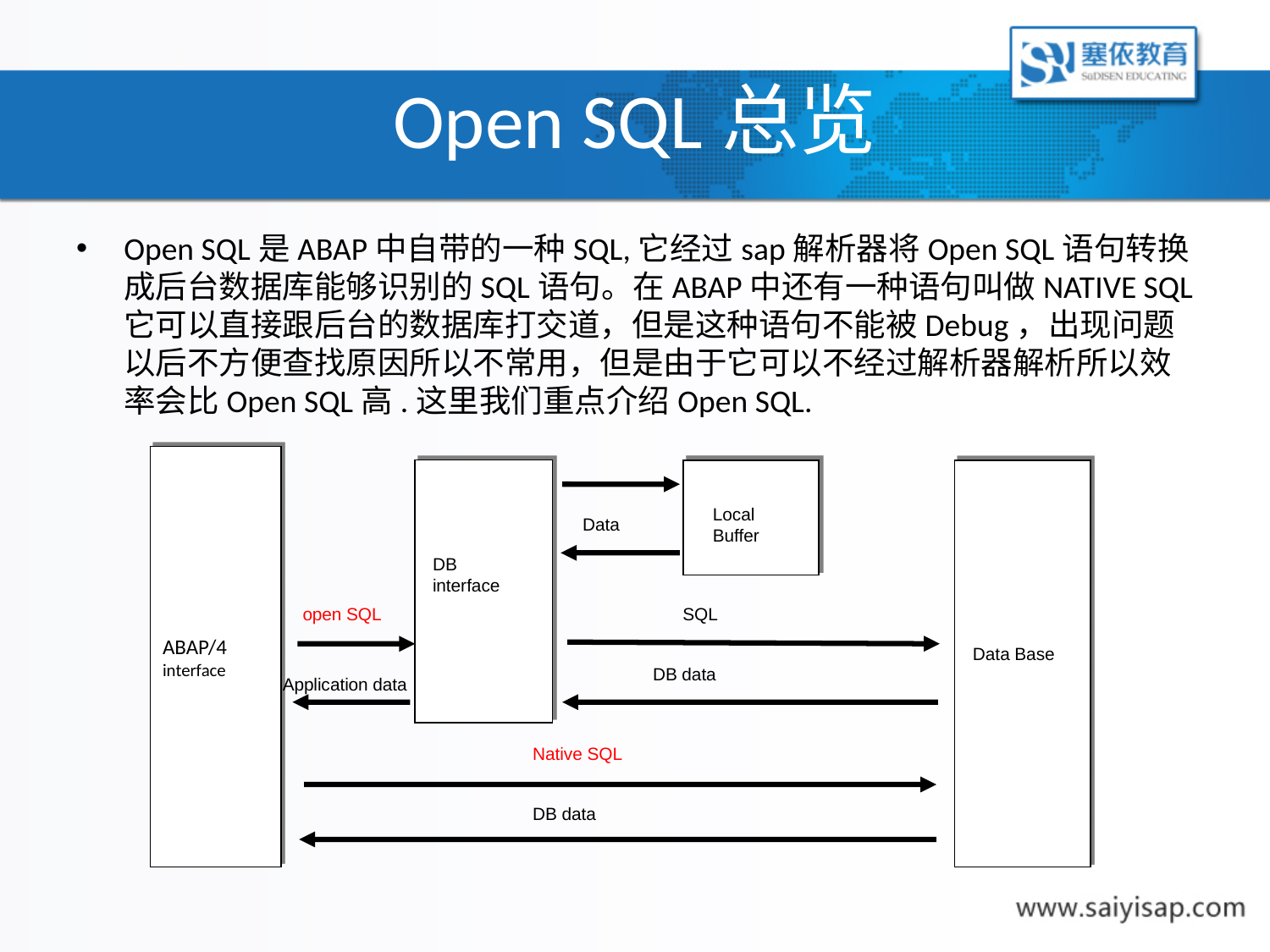

# Open SQL总览
Open SQL是ABAP中自带的一种SQL,它经过sap解析器将Open SQL语句转换成后台数据库能够识别的SQL语句。在ABAP中还有一种语句叫做NATIVE SQL 它可以直接跟后台的数据库打交道，但是这种语句不能被Debug，出现问题以后不方便查找原因所以不常用，但是由于它可以不经过解析器解析所以效率会比Open SQL高.这里我们重点介绍Open SQL.

ABAP/4
interface

Local
Buffer
Data
DB interface
open SQL
SQL
Data Base
DB data
Application data
Native SQL
DB data